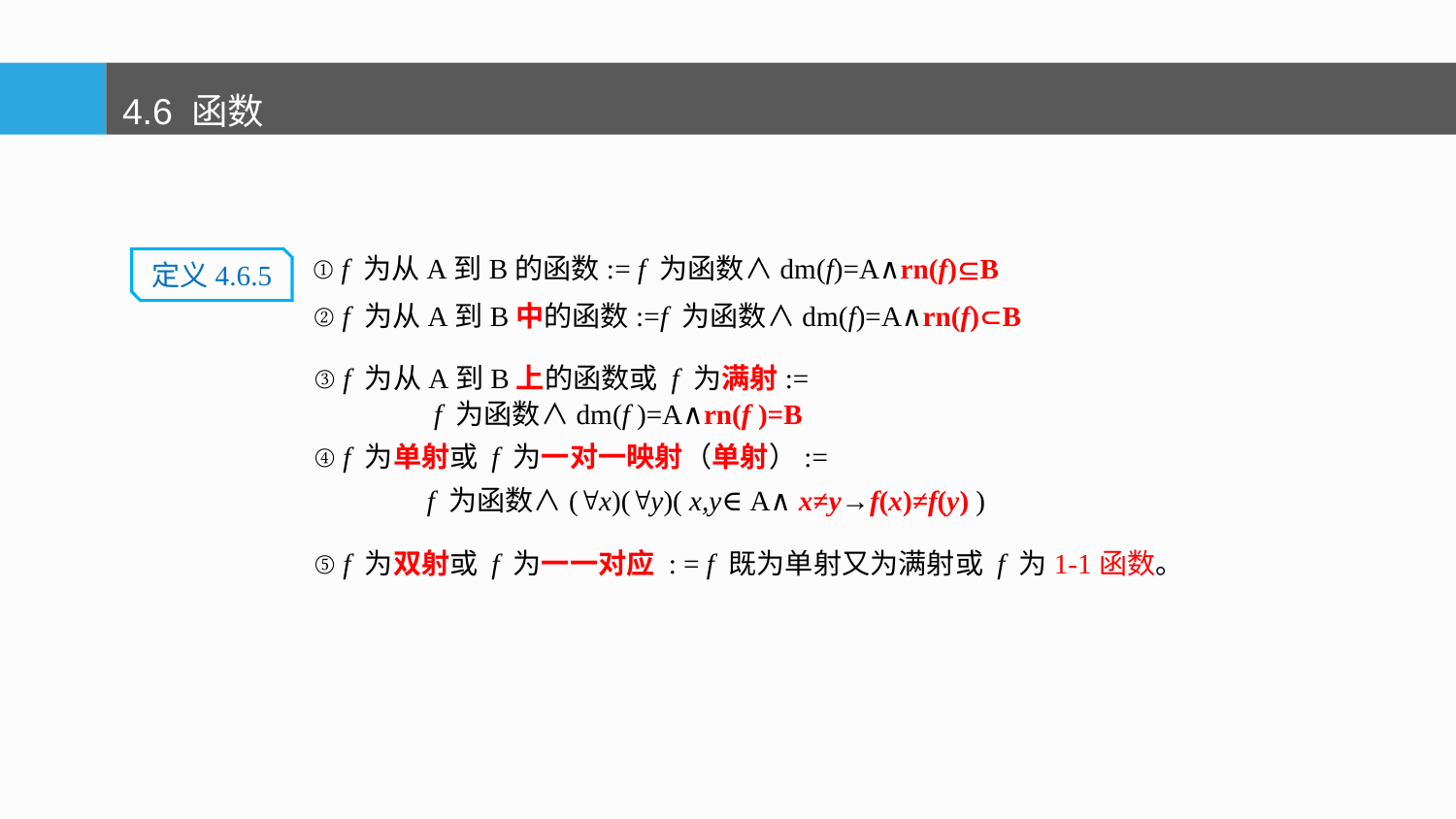

4.6 函数

 ① f 为从A到B的函数:= f 为函数∧dm(f)=A∧rn(f)⊆B
 ② f 为从A到B中的函数:=f 为函数∧dm(f)=A∧rn(f)⊂B
定义4.6.5
③ f 为从A到B上的函数或 f 为满射:=
                 f 为函数∧dm(f )=A∧rn(f )=B
④ f 为单射或 f 为一对一映射（单射）:=
                f 为函数∧(∀x)(∀y)( x,y∈A∧x≠y→f(x)≠f(y) )
⑤ f 为双射或 f 为一一对应 : = f 既为单射又为满射或 f 为1-1函数。